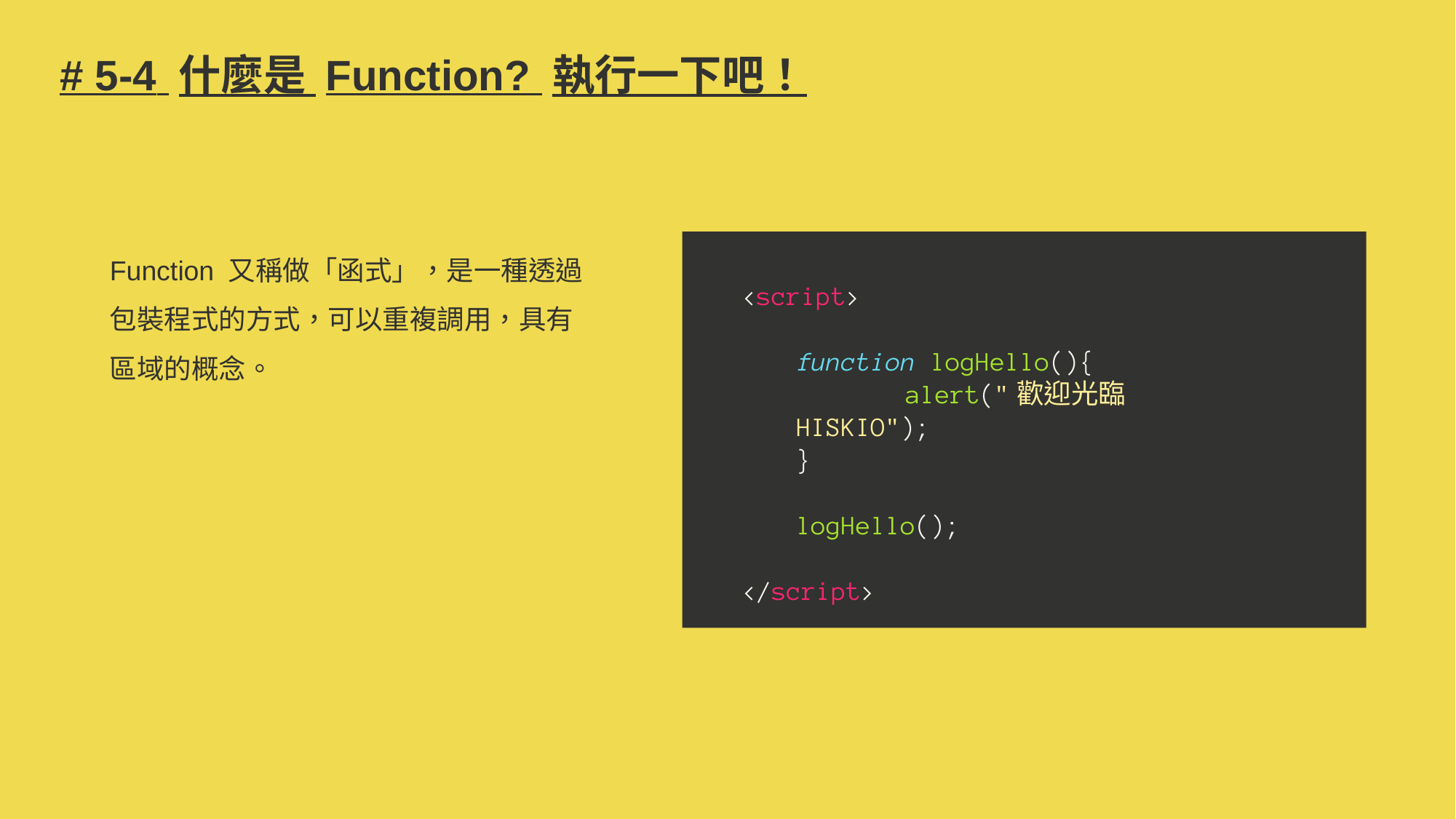

# # 5-4 什麼是 Function? 執行一下吧！
Function 又稱做「函式」，是一種透過包裝程式的方式，可以重複調用，具有區域的概念。

<script>

function logHello(){
	alert("歡迎光臨　HISKIO");
}
logHello();
</script>